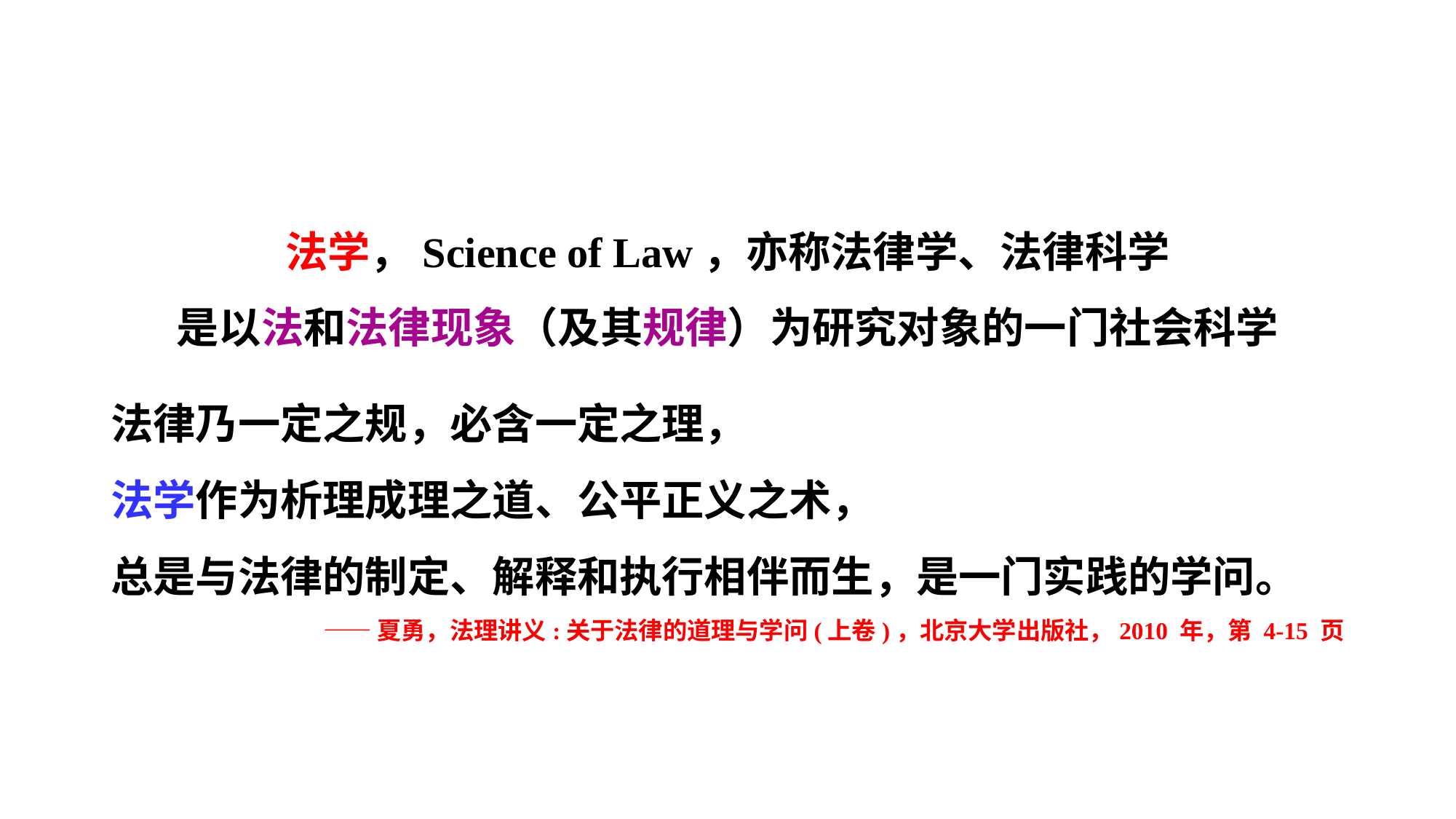

法学，Science of Law，亦称法律学、法律科学
是以法和法律现象（及其规律）为研究对象的一门社会科学
法律乃一定之规，必含一定之理，
法学作为析理成理之道、公平正义之术，
总是与法律的制定、解释和执行相伴而生，是一门实践的学问。
——夏勇，法理讲义:关于法律的道理与学问(上卷)，北京大学出版社，2010 年，第 4-15 页